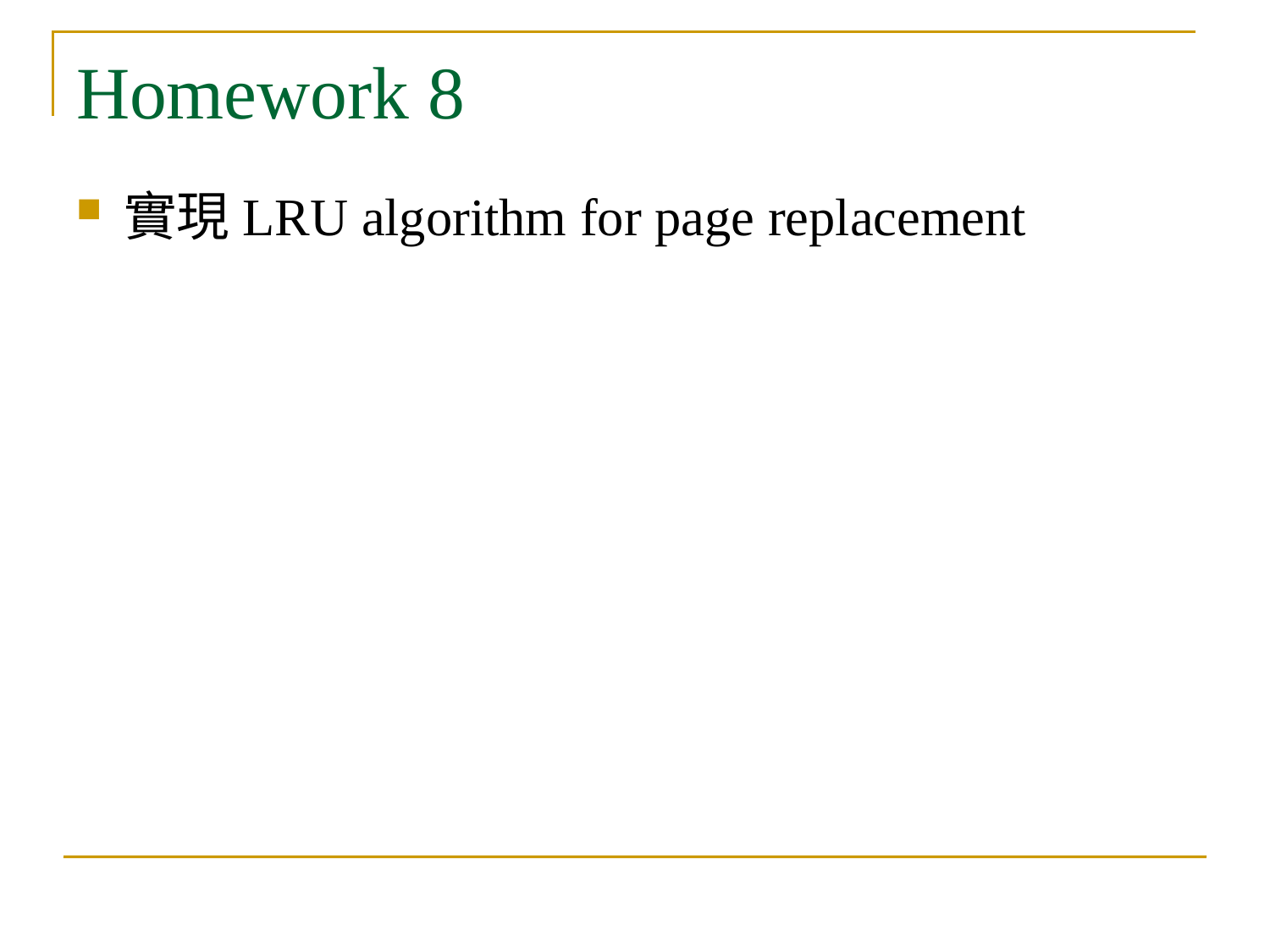

# Homework 8
實現LRU algorithm for page replacement